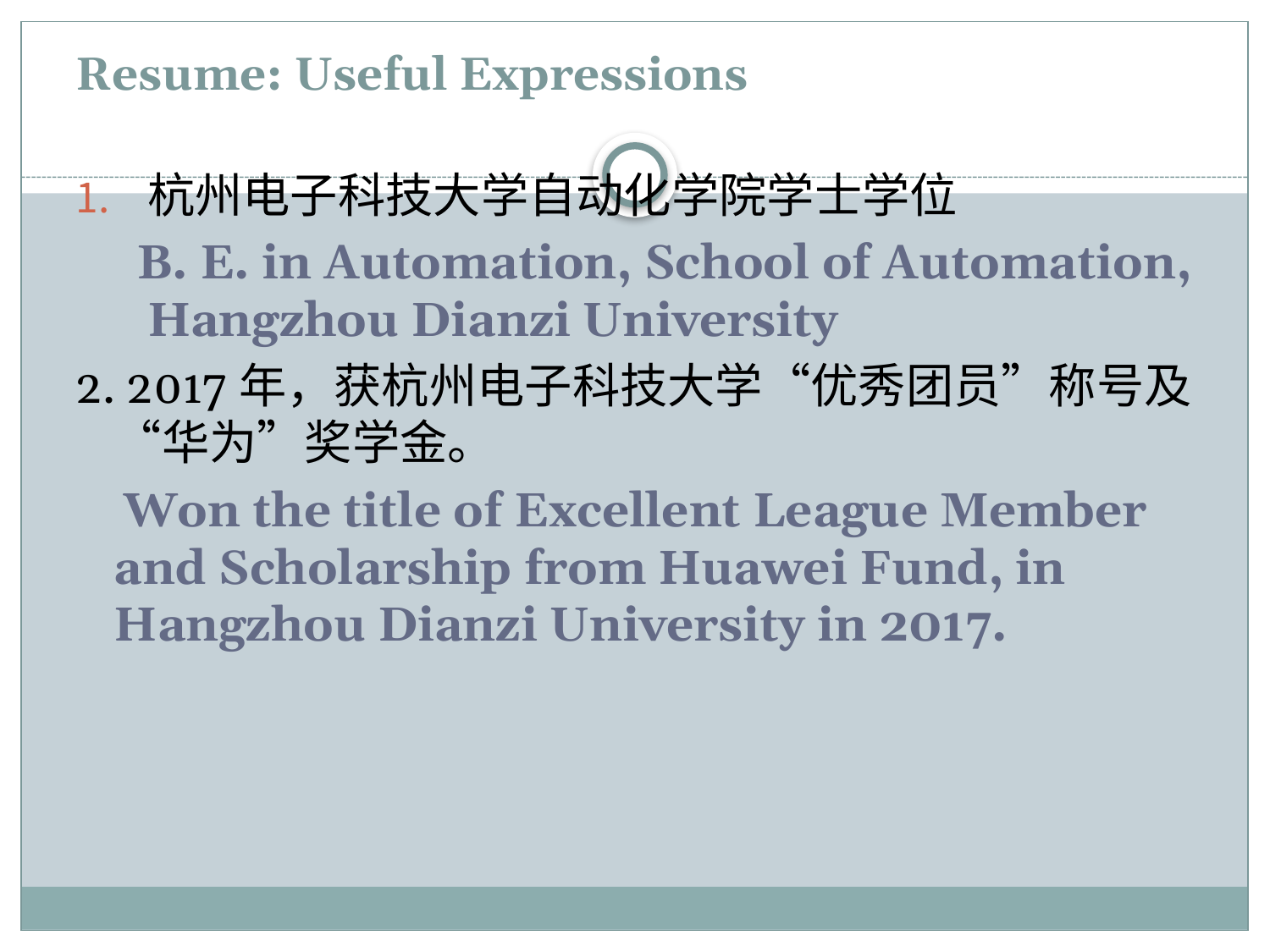

# Resume: Useful Expressions
杭州电子科技大学自动化学院学士学位
     B. E. in Automation, School of Automation, Hangzhou Dianzi University
2. 2017年，获杭州电子科技大学“优秀团员”称号及“华为”奖学金。
    Won the title of Excellent League Member and Scholarship from Huawei Fund, in Hangzhou Dianzi University in 2017.